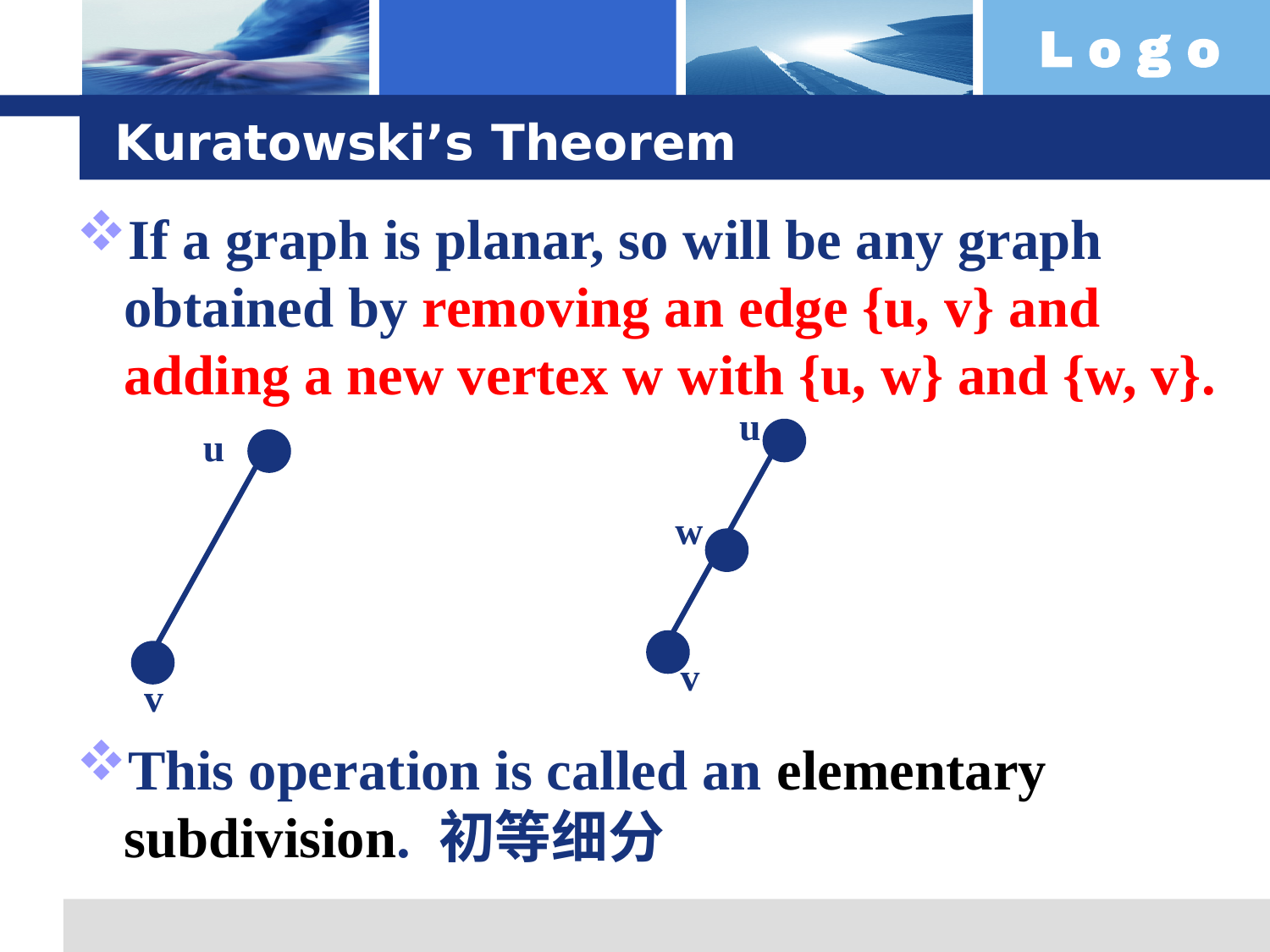

# Kuratowski’s Theorem
If a graph is planar, so will be any graph obtained by removing an edge {u, v} and adding a new vertex w with {u, w} and {w, v}.

This operation is called an elementary subdivision. 初等细分
u

v

u

w

v